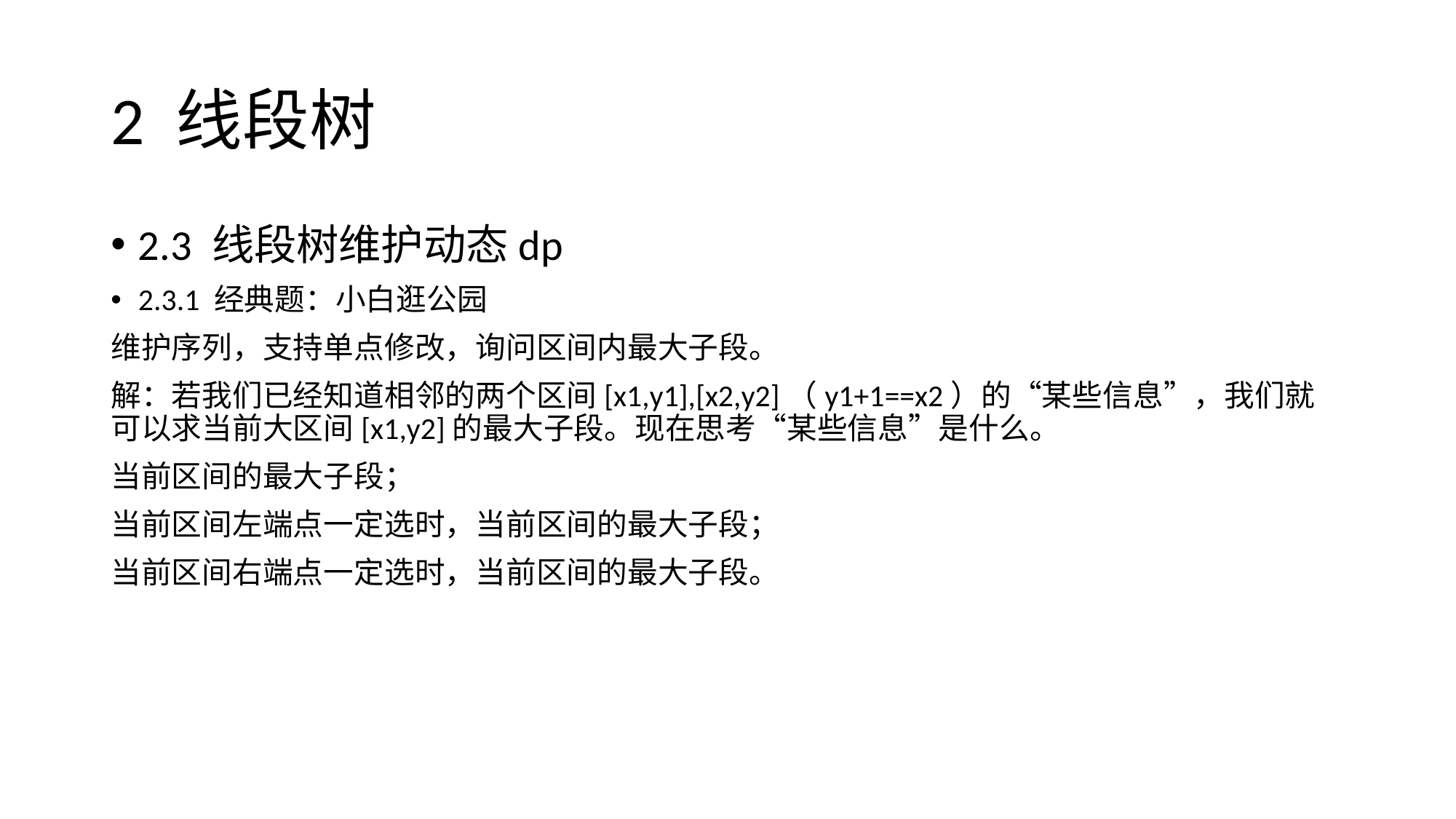

# 2 线段树
2.3 线段树维护动态dp
2.3.1 经典题：小白逛公园
维护序列，支持单点修改，询问区间内最大子段。
解：若我们已经知道相邻的两个区间[x1,y1],[x2,y2]（y1+1==x2）的“某些信息”，我们就可以求当前大区间[x1,y2]的最大子段。现在思考“某些信息”是什么。
当前区间的最大子段；
当前区间左端点一定选时，当前区间的最大子段；
当前区间右端点一定选时，当前区间的最大子段。